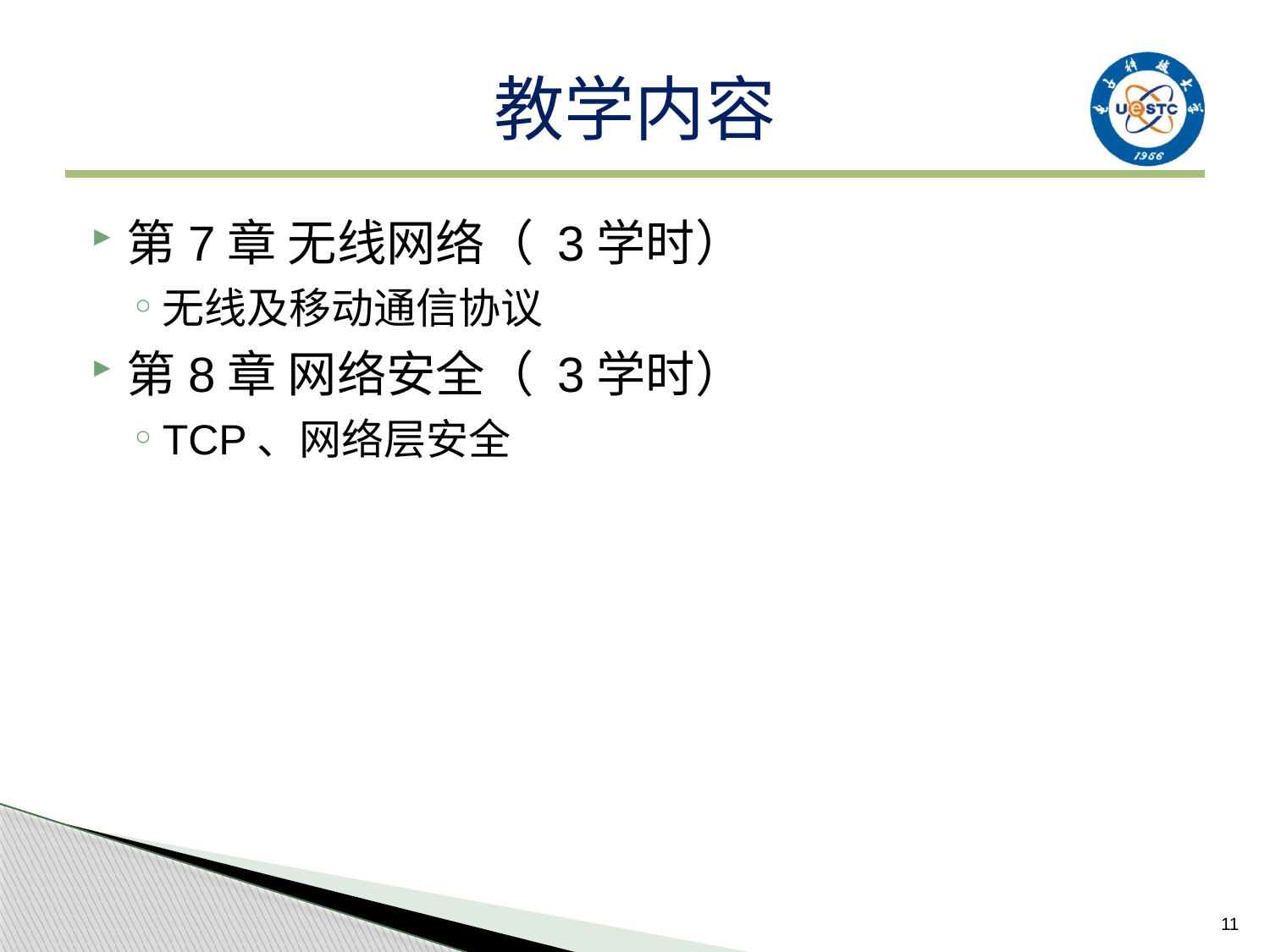

# 教学内容
第7章 无线网络（ 3学时）
无线及移动通信协议
第8章 网络安全（ 3学时）
TCP、网络层安全

11